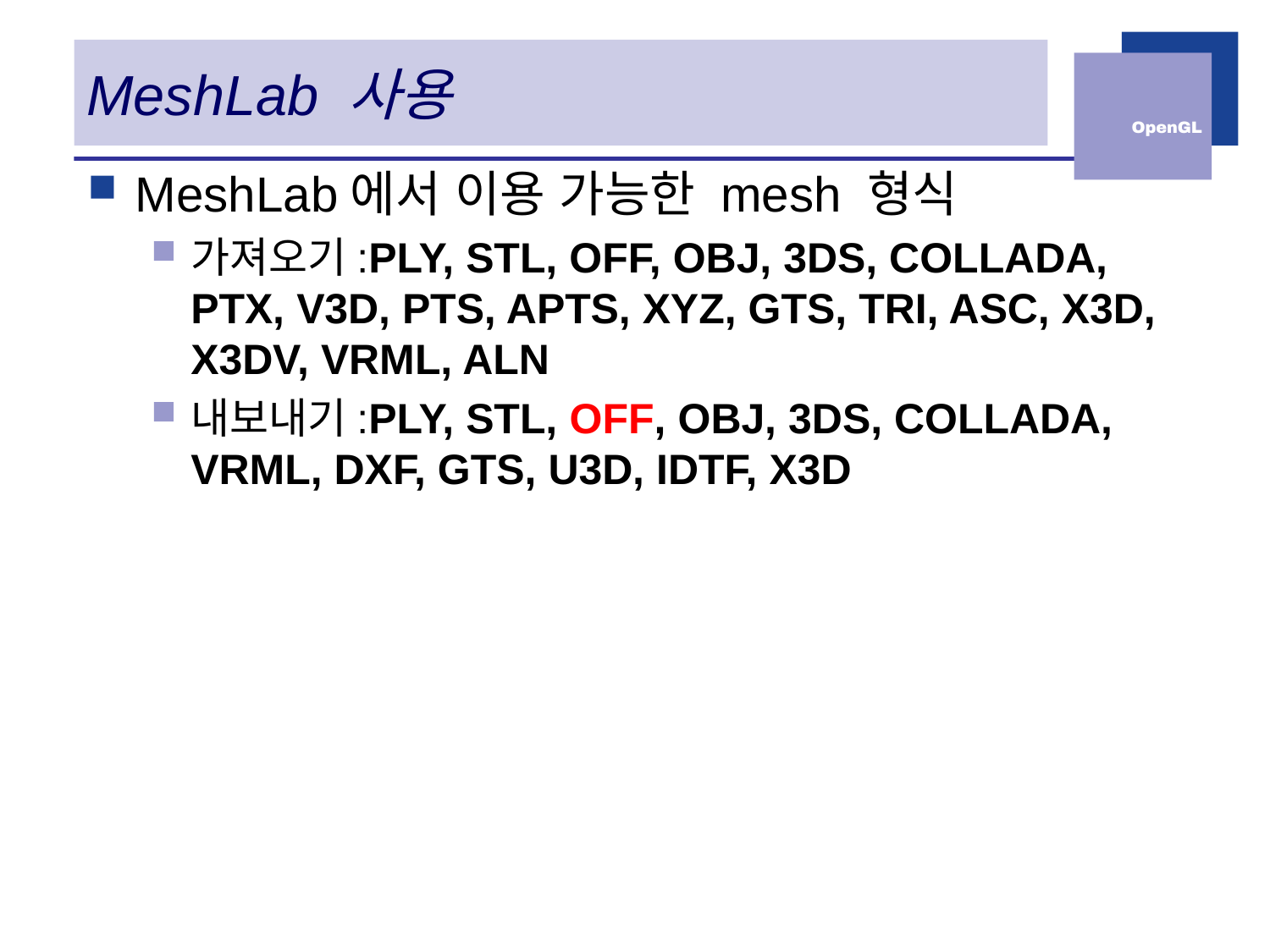

# MeshLab 사용
MeshLab에서 이용 가능한 mesh 형식
가져오기:PLY, STL, OFF, OBJ, 3DS, COLLADA, PTX, V3D, PTS, APTS, XYZ, GTS, TRI, ASC, X3D, X3DV, VRML, ALN
내보내기:PLY, STL, OFF, OBJ, 3DS, COLLADA, VRML, DXF, GTS, U3D, IDTF, X3D